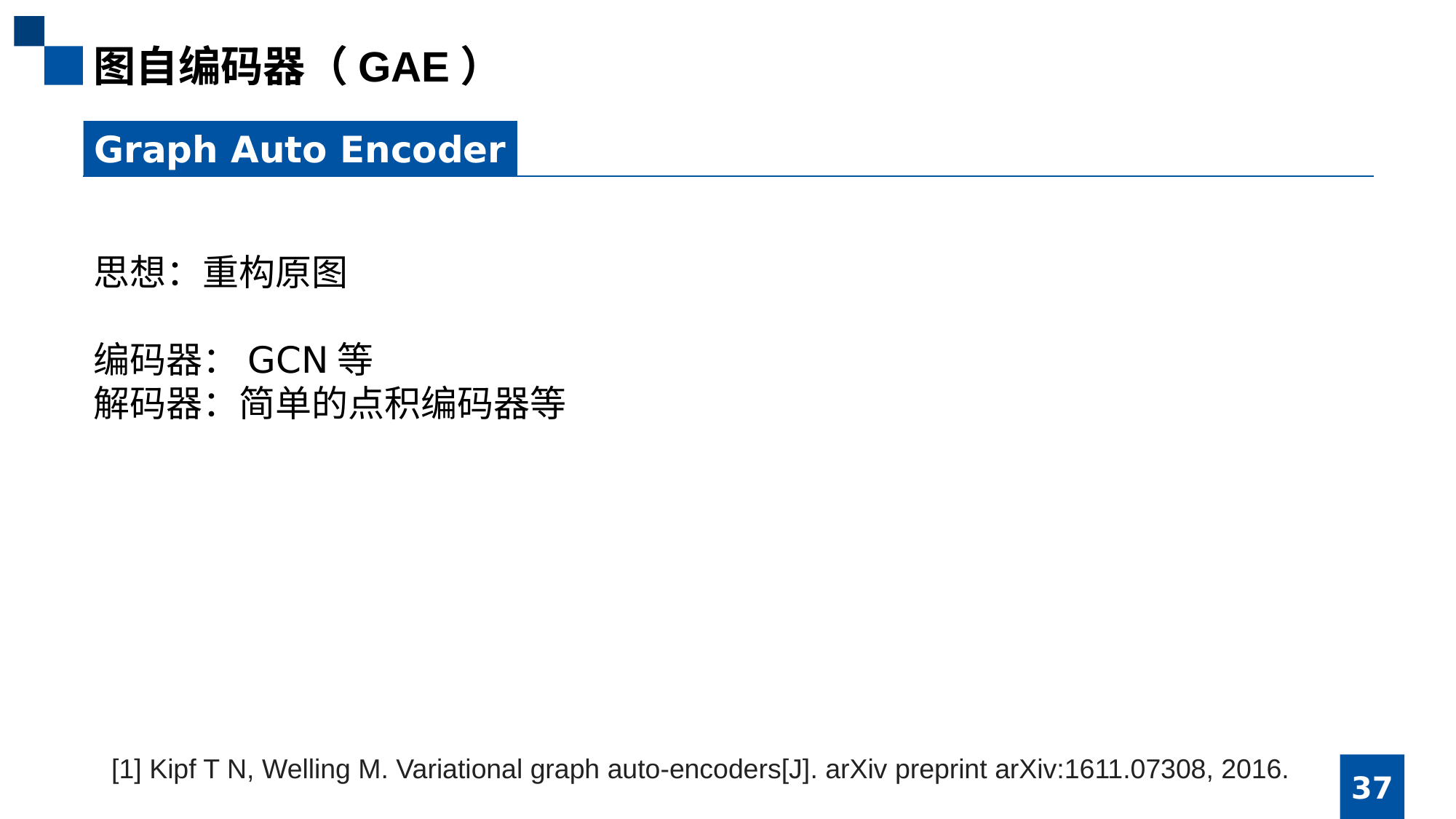

图自编码器（GAE）
Graph Auto Encoder

思想：重构原图

编码器：GCN等
解码器：简单的点积编码器等

[1] Kipf T N, Welling M. Variational graph auto-encoders[J]. arXiv preprint arXiv:1611.07308, 2016.
37